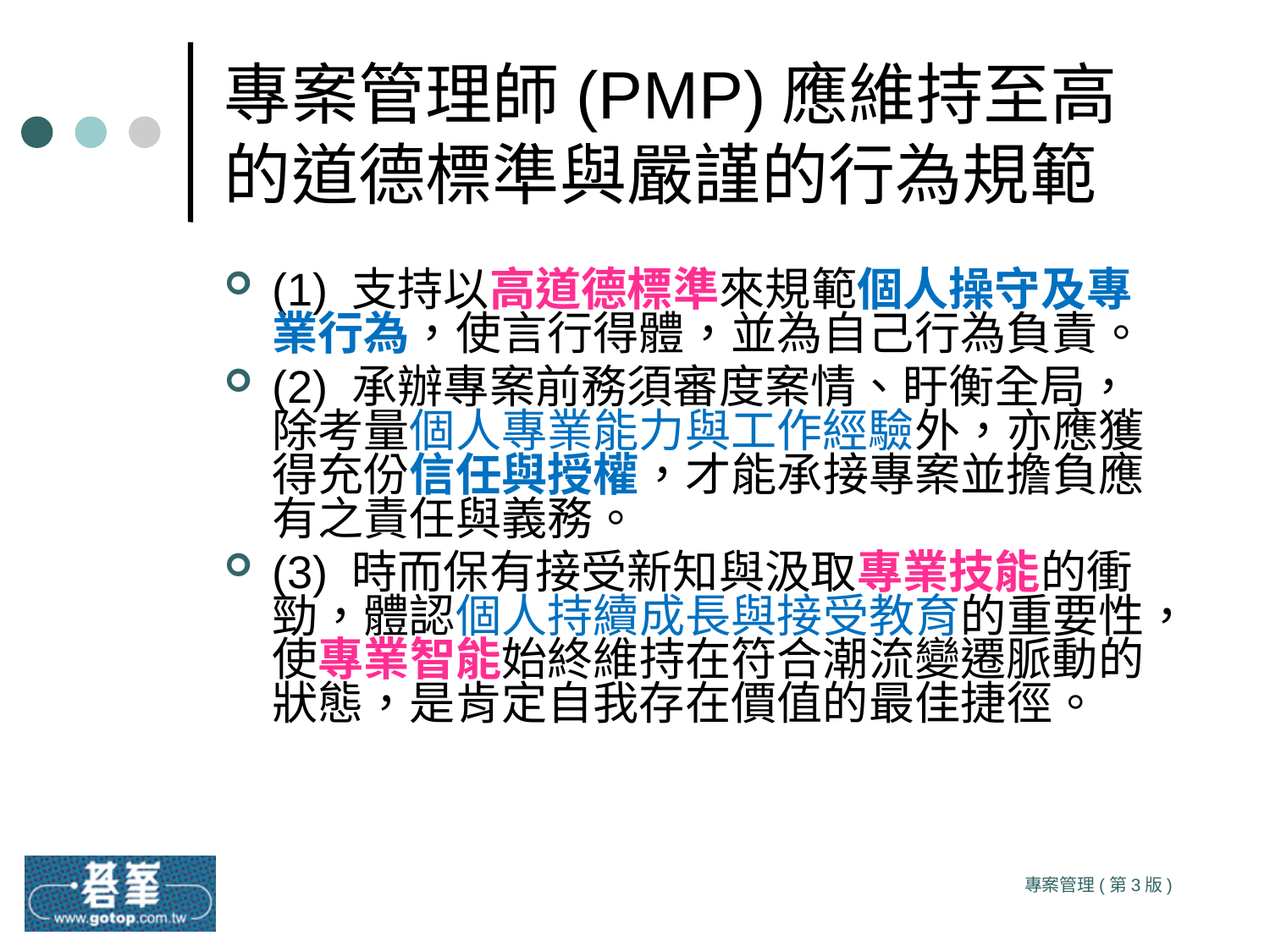

# 專案管理師(PMP)應維持至高的道德標準與嚴謹的行為規範
(1) 支持以高道德標準來規範個人操守及專業行為，使言行得體，並為自己行為負責。
(2) 承辦專案前務須審度案情、盱衡全局，除考量個人專業能力與工作經驗外，亦應獲得充份信任與授權，才能承接專案並擔負應有之責任與義務。
(3) 時而保有接受新知與汲取專業技能的衝勁，體認個人持續成長與接受教育的重要性，使專業智能始終維持在符合潮流變遷脈動的狀態，是肯定自我存在價值的最佳捷徑。
專案管理(第3版)